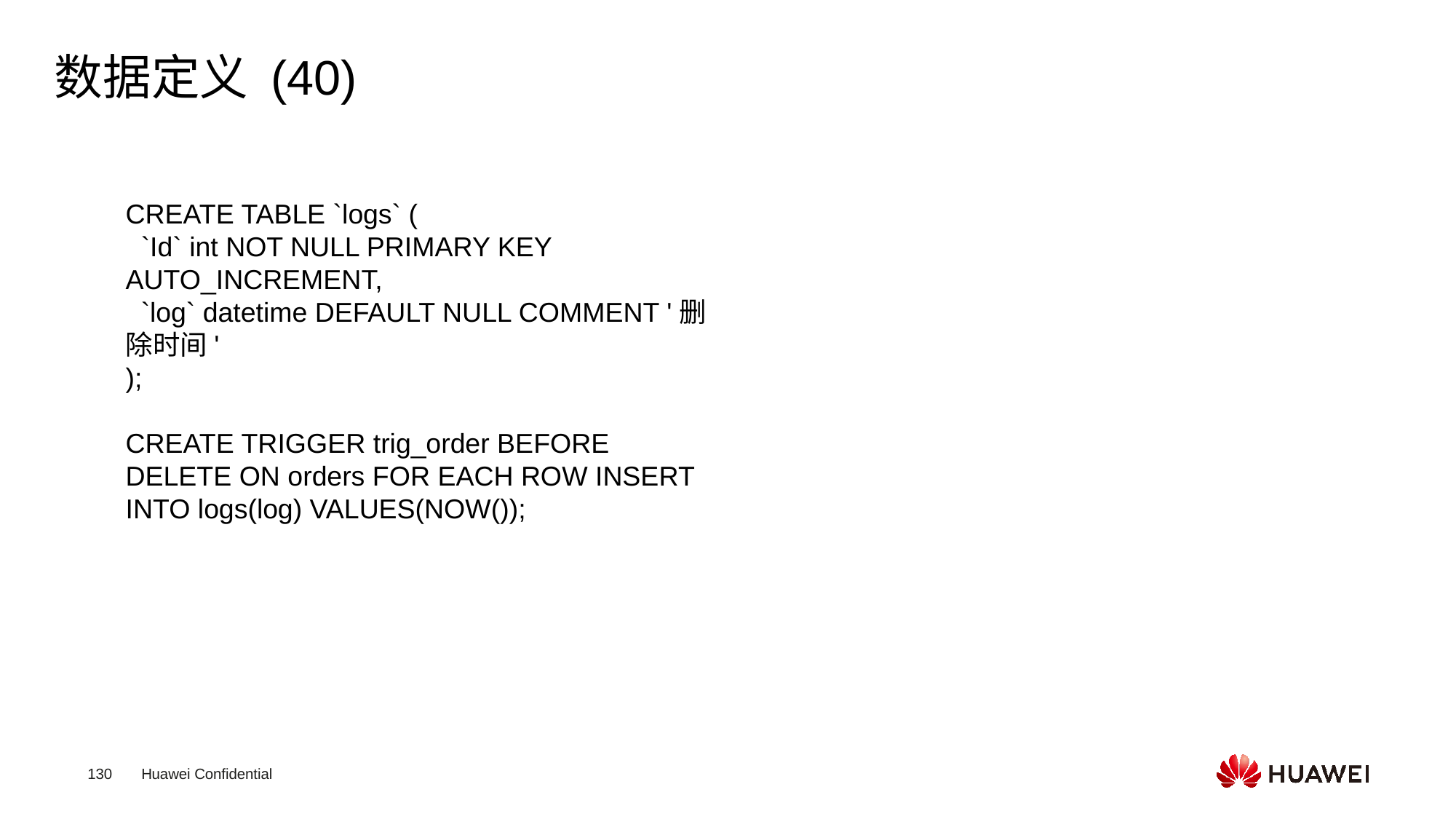

# 数据定义 (40)
CREATE TABLE `logs` (  `Id` int NOT NULL PRIMARY KEY AUTO_INCREMENT,  `log` datetime DEFAULT NULL COMMENT '删除时间'); CREATE TRIGGER trig_order BEFORE DELETE ON orders FOR EACH ROW INSERT INTO logs(log) VALUES(NOW());